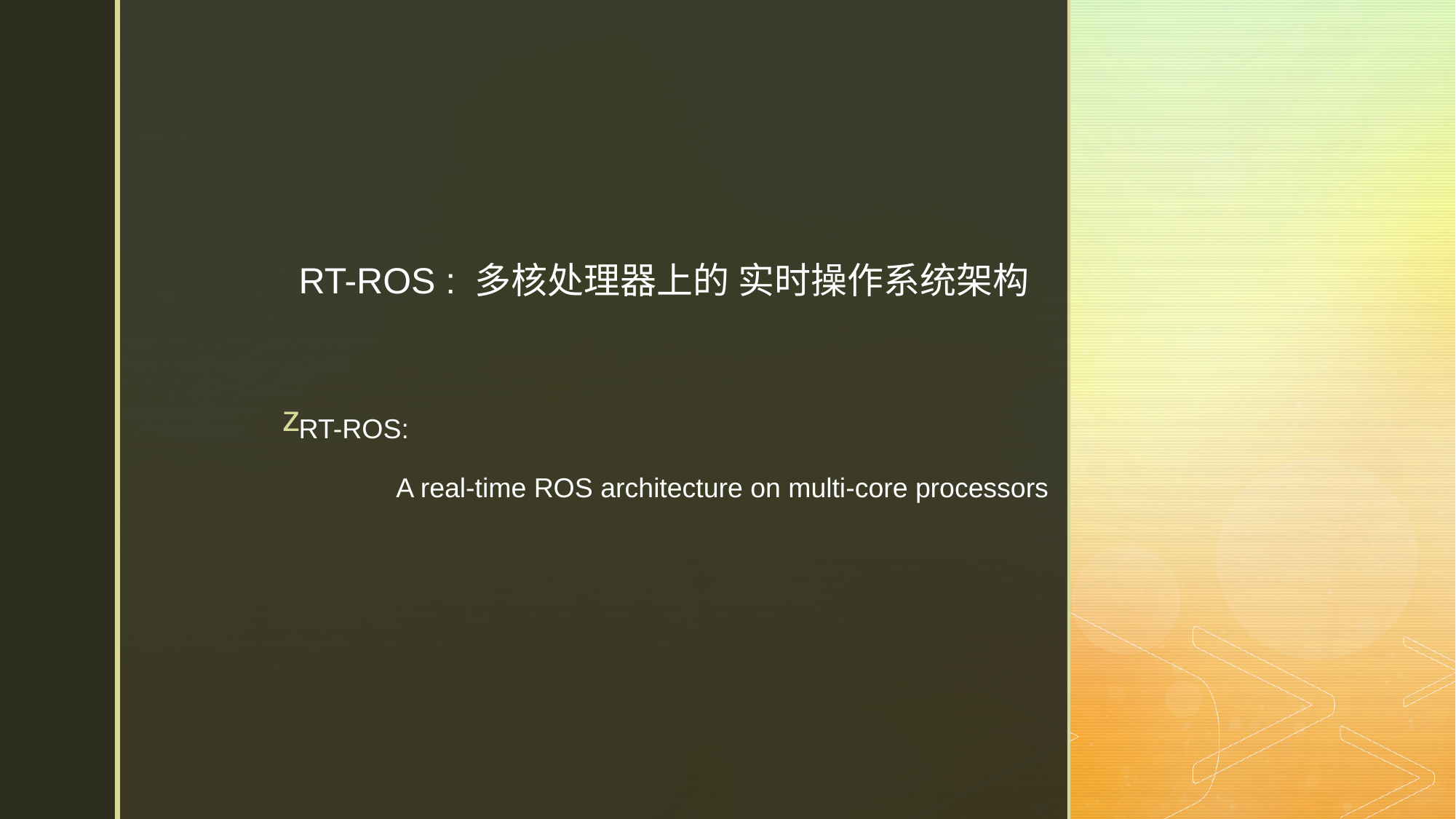

RT-ROS : 多核处理器上的 实时操作系统架构
# RT-ROS: A real-time ROS architecture on multi-core processors